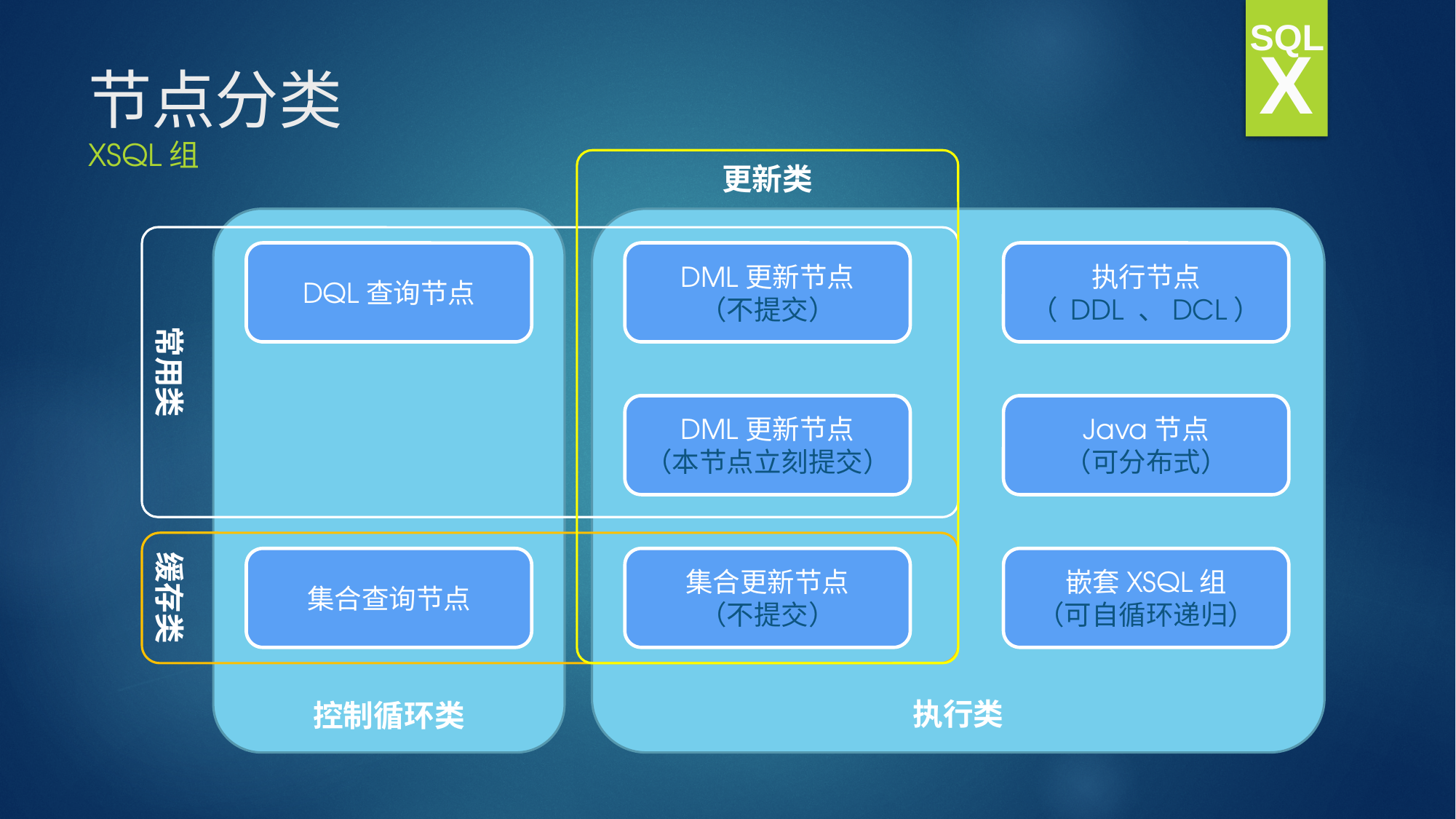

SQL
X
# 节点分类 XSQL组
更新类
控制循环类
执行类
常用类
DML更新节点
（不提交）
执行节点
（ DDL 、DCL）
DQL查询节点
Java节点
（可分布式）
DML更新节点
（本节点立刻提交）
缓存类
嵌套XSQL组
（可自循环递归）
集合查询节点
集合更新节点
（不提交）